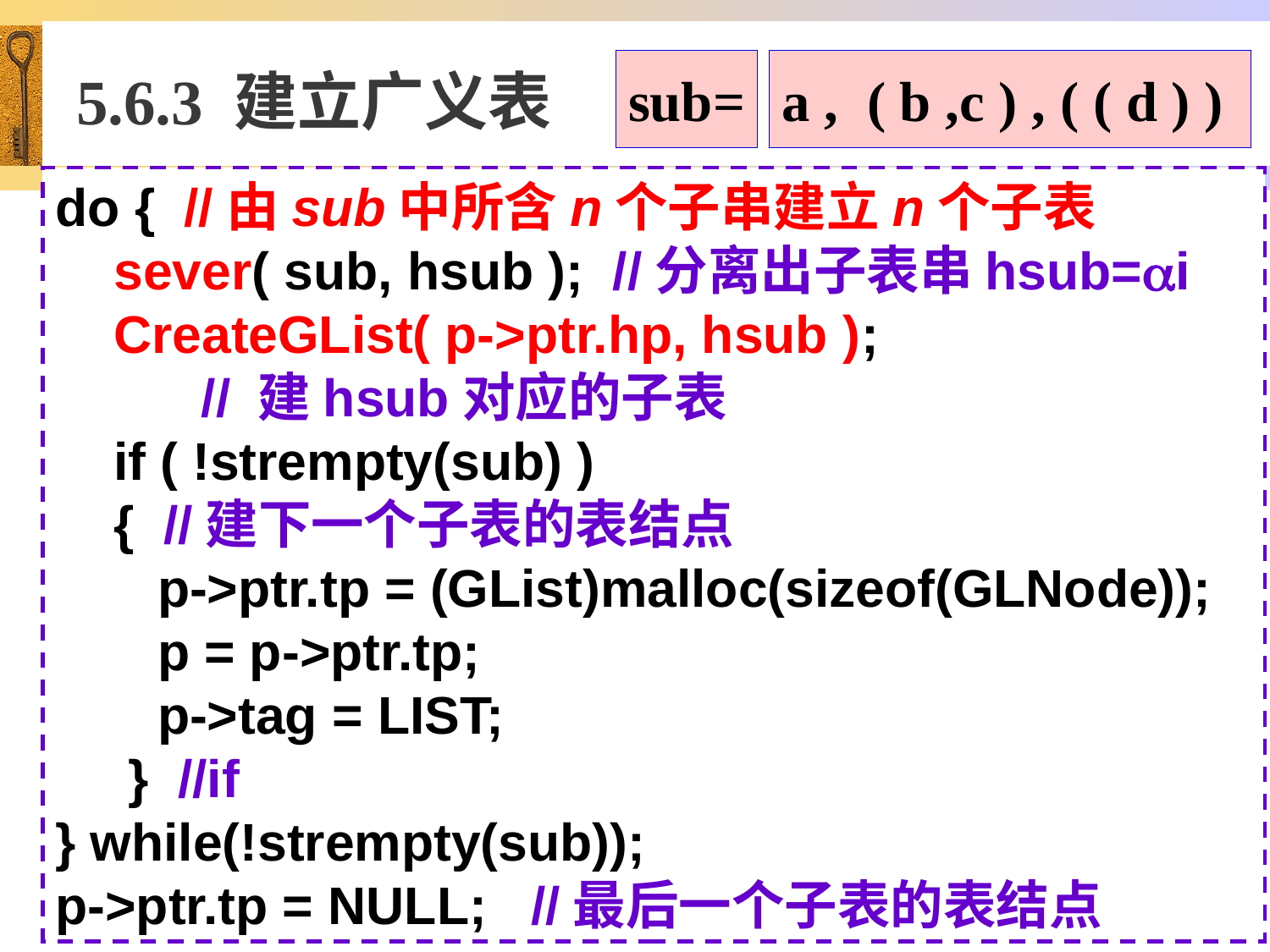

# 5.6.3 建立广义表
sub=
a ,  ( b ,c ) , ( ( d ) )
do {  //由sub中所含n个子串建立n个子表
    sever( sub, hsub );  //分离出子表串hsub=αi
    CreateGList( p->ptr.hp, hsub );
          // 建hsub对应的子表
    if ( !strempty(sub) )
    {  //建下一个子表的表结点
       p->ptr.tp = (GList)malloc(sizeof(GLNode));
       p = p->ptr.tp;
       p->tag = LIST;
     }  //if
} while(!strempty(sub));
p->ptr.tp = NULL;   //最后一个子表的表结点
84